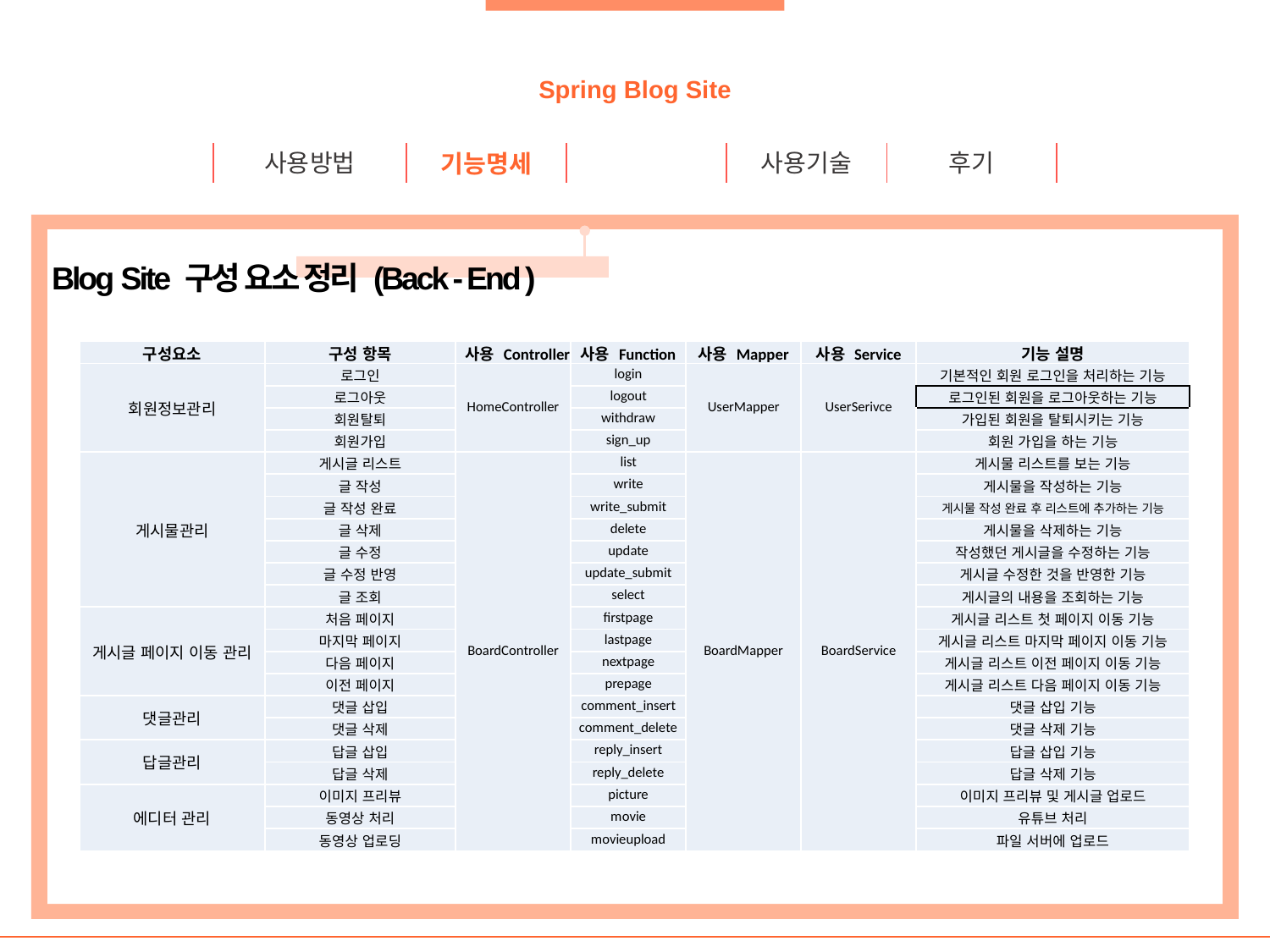

Spring Blog Site
사용방법
사용기술
후기
기능명세
Blog Site 구성 요소 정리 (Back - End )

| 구성요소 | 구성 항목 | 사용 Controller | 사용 Function | 사용 Mapper | 사용 Service | 기능 설명 |
| --- | --- | --- | --- | --- | --- | --- |
| 회원정보관리 | 로그인 | HomeController | login | UserMapper | UserSerivce | 기본적인 회원 로그인을 처리하는 기능 |
|  | 로그아웃 |  | logout |  |  | 로그인된 회원을 로그아웃하는 기능 |
|  | 회원탈퇴 |  | withdraw |  |  | 가입된 회원을 탈퇴시키는 기능 |
|  | 회원가입 |  | sign\_up |  |  | 회원 가입을 하는 기능 |
| 게시물관리 | 게시글 리스트 | BoardController | list | BoardMapper | BoardService | 게시물 리스트를 보는 기능 |
|  | 글 작성 |  | write |  |  | 게시물을 작성하는 기능 |
|  | 글 작성 완료 |  | write\_submit |  |  | 게시물 작성 완료 후 리스트에 추가하는 기능 |
|  | 글 삭제 |  | delete |  |  | 게시물을 삭제하는 기능 |
|  | 글 수정 |  | update |  |  | 작성했던 게시글을 수정하는 기능 |
|  | 글 수정 반영 |  | update\_submit |  |  | 게시글 수정한 것을 반영한 기능 |
|  | 글 조회 |  | select |  |  | 게시글의 내용을 조회하는 기능 |
| 게시글 페이지 이동 관리 | 처음 페이지 |  | firstpage |  |  | 게시글 리스트 첫 페이지 이동 기능 |
|  | 마지막 페이지 |  | lastpage |  |  | 게시글 리스트 마지막 페이지 이동 기능 |
|  | 다음 페이지 |  | nextpage |  |  | 게시글 리스트 이전 페이지 이동 기능 |
|  | 이전 페이지 |  | prepage |  |  | 게시글 리스트 다음 페이지 이동 기능 |
| 댓글관리 | 댓글 삽입 |  | comment\_insert |  |  | 댓글 삽입 기능 |
|  | 댓글 삭제 |  | comment\_delete |  |  | 댓글 삭제 기능 |
| 답글관리 | 답글 삽입 |  | reply\_insert |  |  | 답글 삽입 기능 |
|  | 답글 삭제 |  | reply\_delete |  |  | 답글 삭제 기능 |
| 에디터 관리 | 이미지 프리뷰 |  | picture |  |  | 이미지 프리뷰 및 게시글 업로드 |
|  | 동영상 처리 |  | movie |  |  | 유튜브 처리 |
|  | 동영상 업로딩 |  | movieupload |  |  | 파일 서버에 업로드 |